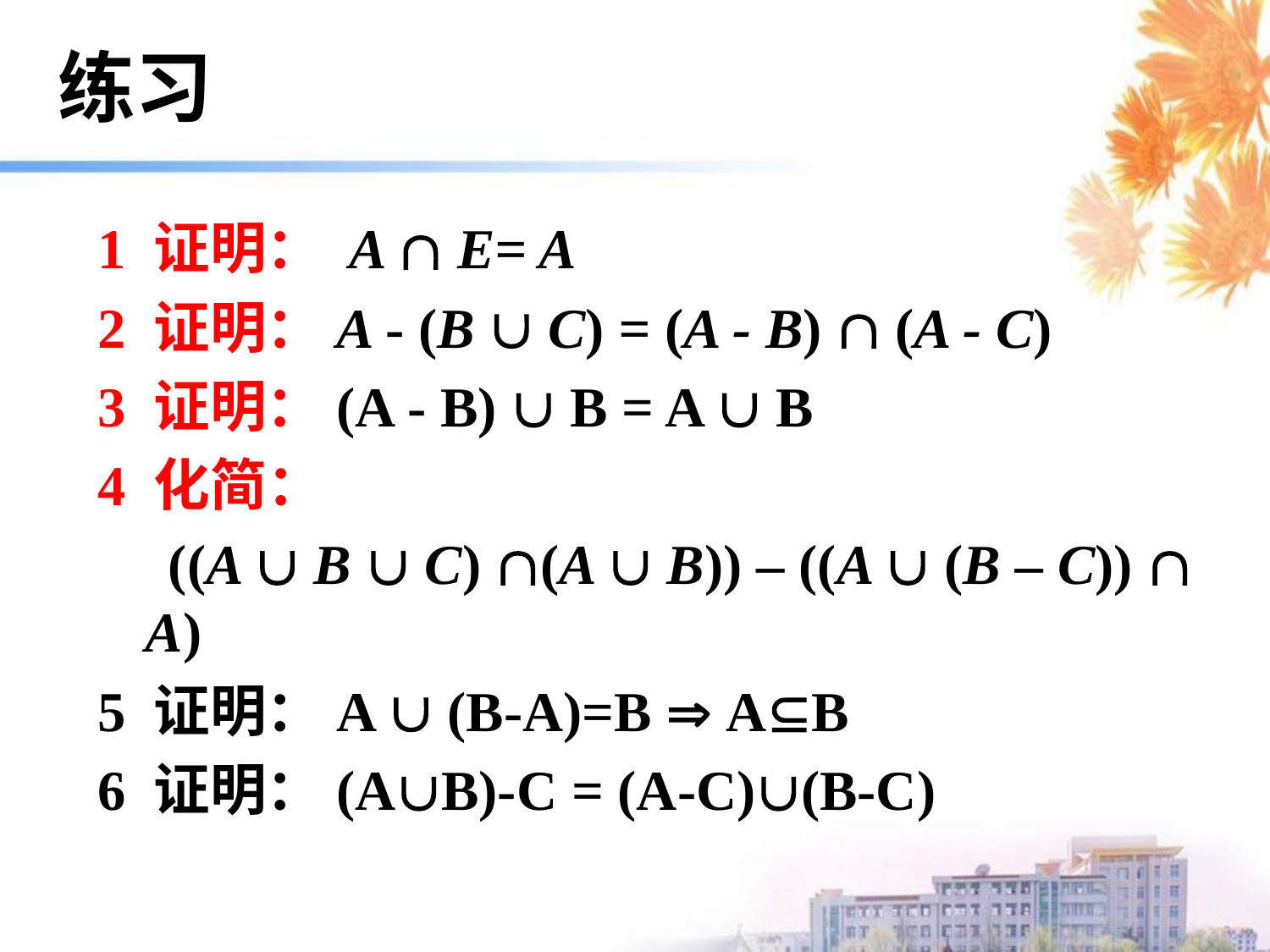

# 练习
1 证明： A ∩ E= A
2 证明：A - (B ∪ C) = (A - B) ∩ (A - C)
3 证明：(A - B) ∪ B = A ∪ B
4 化简：
     ((A ∪ B ∪ C) ∩(A ∪ B)) – ((A ∪ (B – C)) ∩ A)
5 证明：A ∪ (B-A)=B ⇒ A⊆B
6 证明：(A∪B)-C = (A-C)∪(B-C)
39